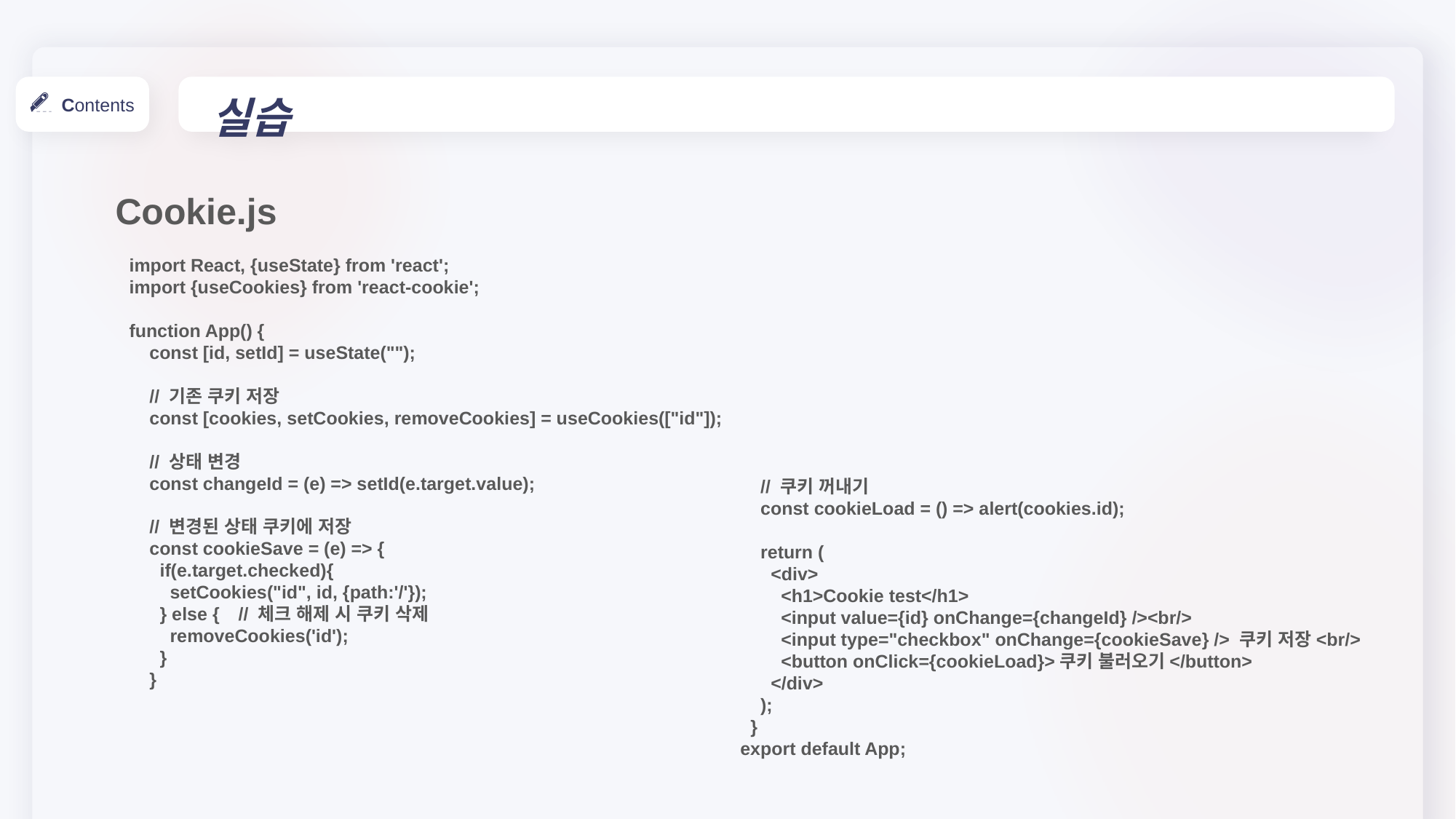

실습
Contents

Cookie.js
import React, {useState} from 'react';
import {useCookies} from 'react-cookie';

function App() {
    const [id, setId] = useState("");

    // 기존 쿠키 저장
    const [cookies, setCookies, removeCookies] = useCookies(["id"]);

    // 상태 변경
    const changeId = (e) => setId(e.target.value);

    // 변경된 상태 쿠키에 저장
    const cookieSave = (e) => {
      if(e.target.checked){
        setCookies("id", id, {path:'/'});
      } else {	// 체크 해제 시 쿠키 삭제
        removeCookies('id');
      }
    }
    // 쿠키 꺼내기
    const cookieLoad = () => alert(cookies.id);

    return (
      <div>
        <h1>Cookie test</h1>
        <input value={id} onChange={changeId} /><br/>
        <input type="checkbox" onChange={cookieSave} /> 쿠키 저장<br/>
        <button onClick={cookieLoad}>쿠키 불러오기</button>
      </div>
    );
  }
export default App;